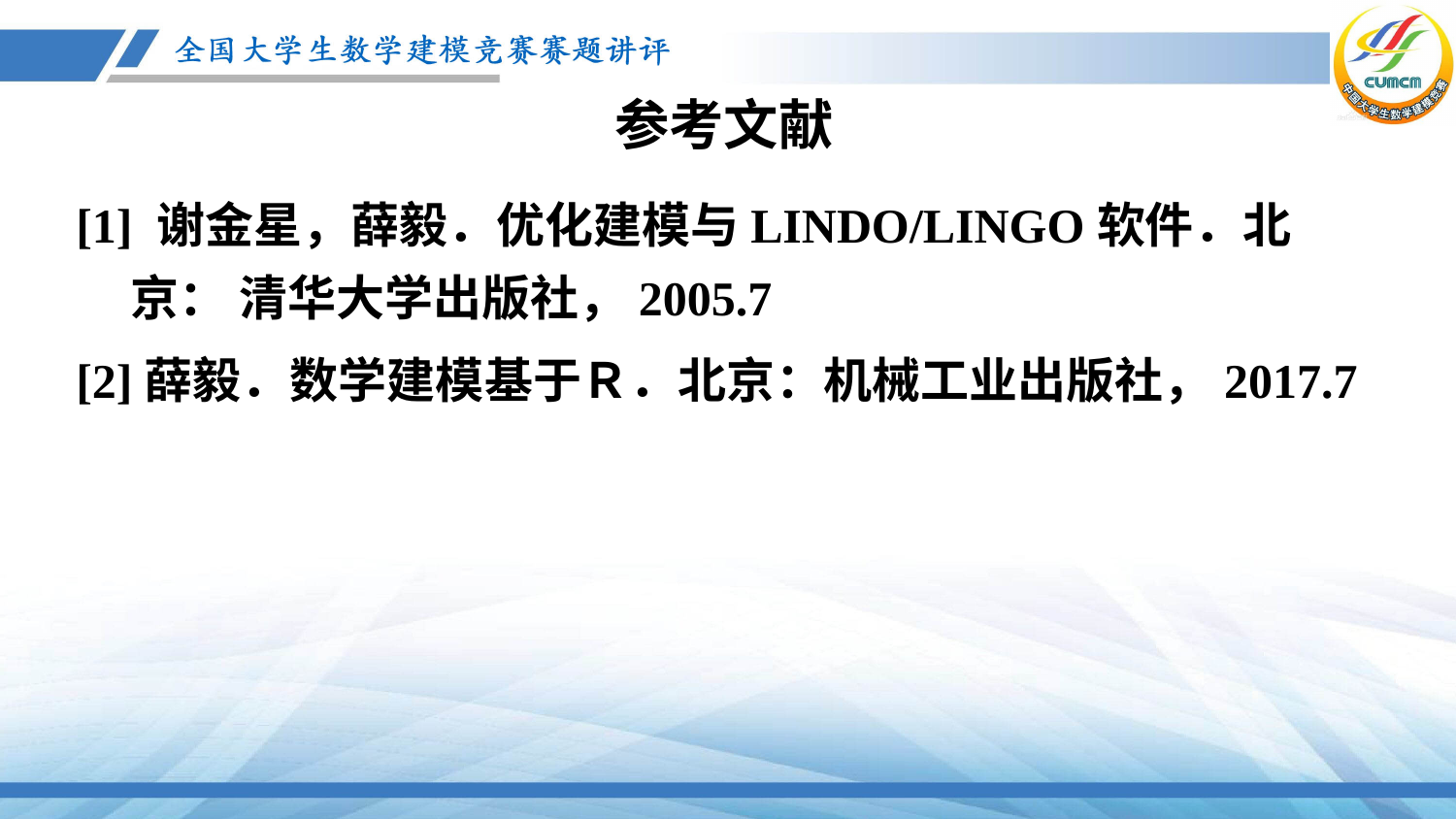

# 参考文献
[1] 谢金星，薛毅．优化建模与LINDO/LINGO软件．北京： 清华大学出版社，2005.7
[2]薛毅．数学建模基于Ｒ．北京：机械工业出版社，2017.7